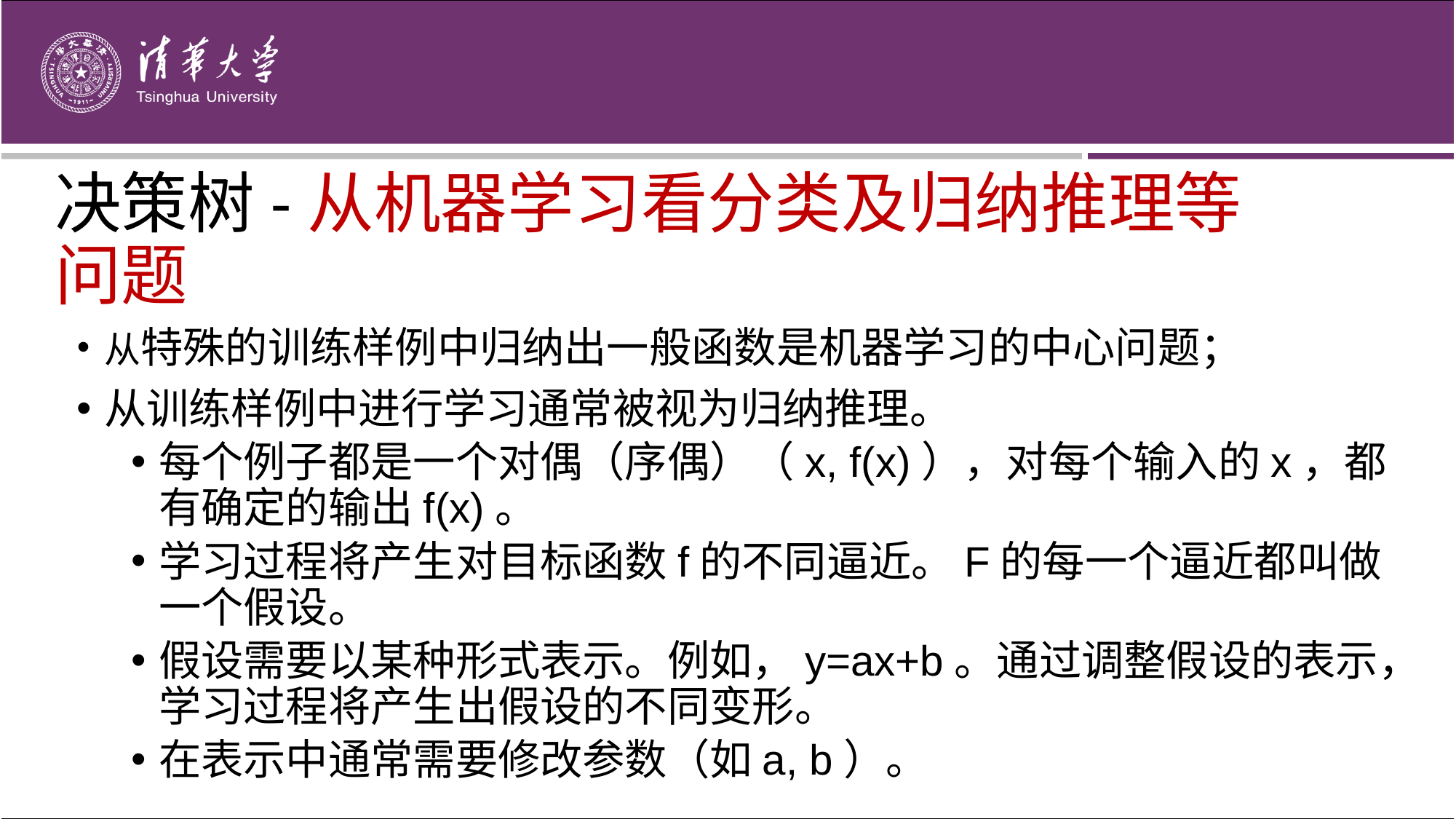

决策树-从机器学习看分类及归纳推理等问题
从特殊的训练样例中归纳出一般函数是机器学习的中心问题；
从训练样例中进行学习通常被视为归纳推理。
每个例子都是一个对偶（序偶）（x, f(x)），对每个输入的x，都有确定的输出f(x)。
学习过程将产生对目标函数f的不同逼近。F的每一个逼近都叫做一个假设。
假设需要以某种形式表示。例如，y=ax+b。通过调整假设的表示，学习过程将产生出假设的不同变形。
在表示中通常需要修改参数（如a, b）。